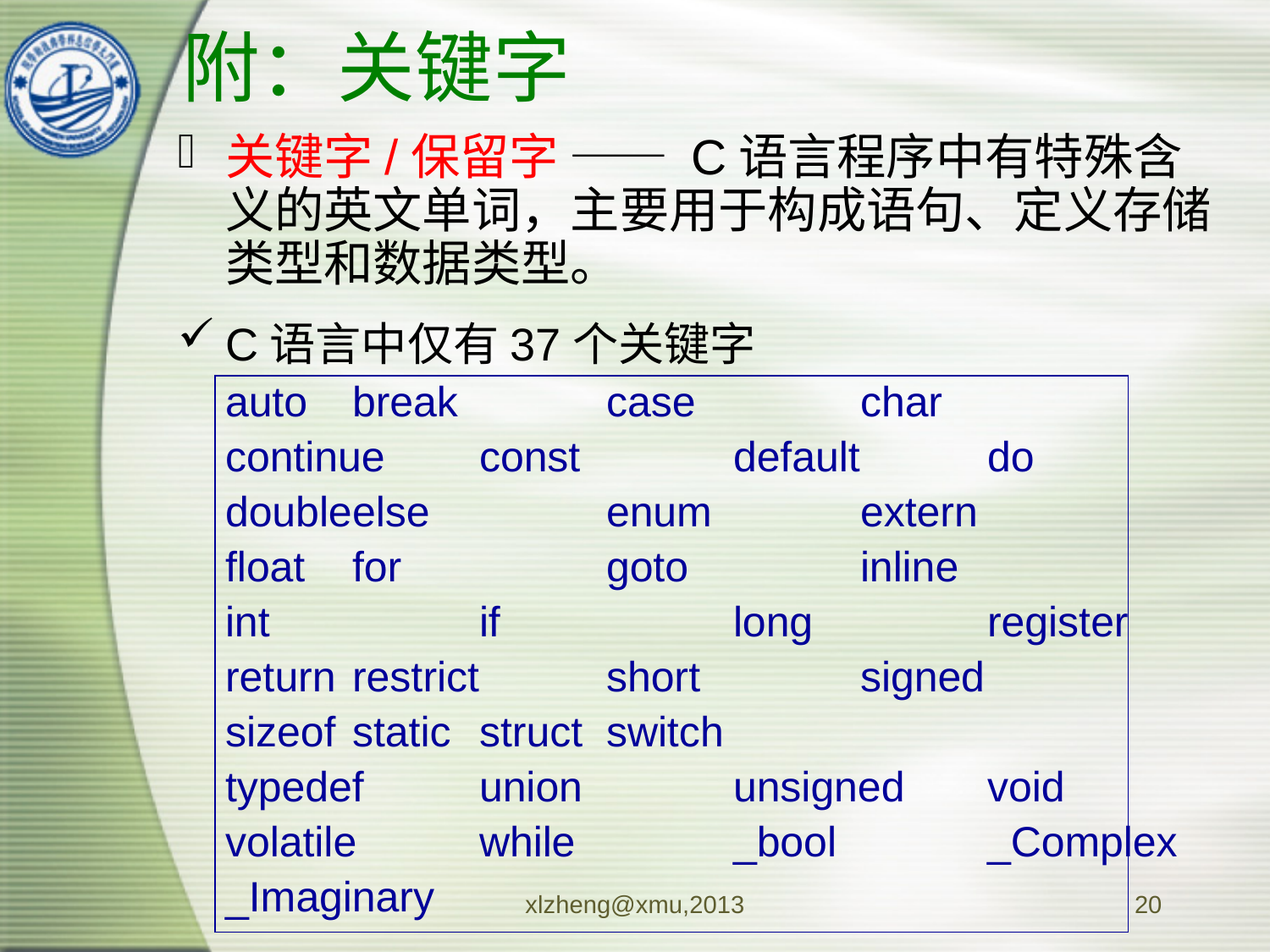

# 附：关键字
关键字/保留字 —— C语言程序中有特殊含义的英文单词，主要用于构成语句、定义存储类型和数据类型。
C语言中仅有37个关键字
	auto	break		case		char
	continue	const		default	do
	double	else		enum		extern
	float	for		goto		inline
	int		if		long		register
	return	restrict	short		signed
	sizeof	static	struct	switch
	typedef	union		unsigned	void
	volatile	while		_bool		_Complex
	_Imaginary

xlzheng@xmu,2013
20